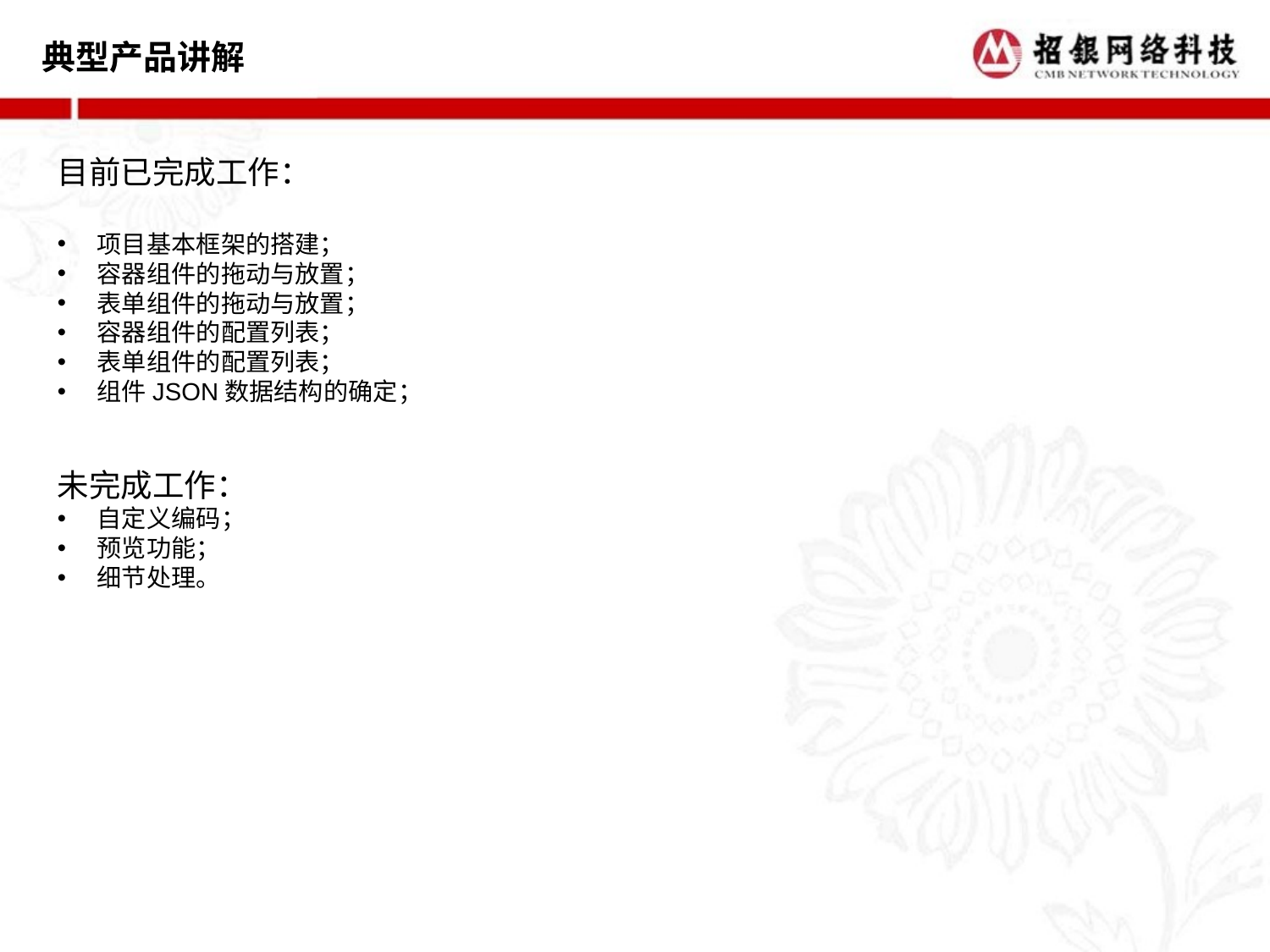

典型产品讲解
目前已完成工作：

项目基本框架的搭建；
容器组件的拖动与放置；
表单组件的拖动与放置；
容器组件的配置列表；
表单组件的配置列表；
组件JSON数据结构的确定；

未完成工作：
自定义编码；
预览功能；
细节处理。